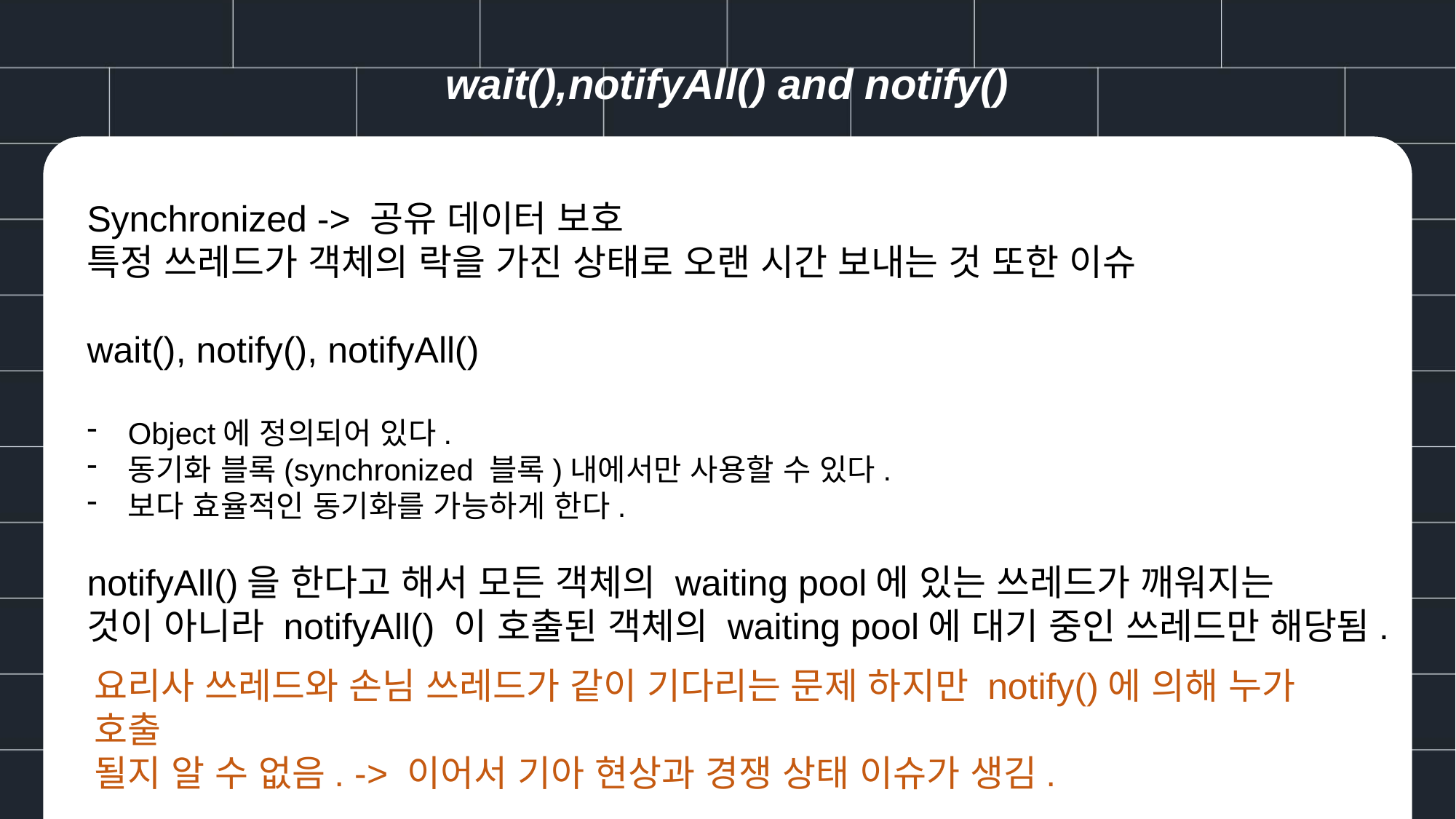

wait(),notifyAll() and notify()
Synchronized -> 공유 데이터 보호
특정 쓰레드가 객체의 락을 가진 상태로 오랜 시간 보내는 것 또한 이슈

wait(), notify(), notifyAll()

Object에 정의되어 있다.
동기화 블록(synchronized 블록)내에서만 사용할 수 있다.
보다 효율적인 동기화를 가능하게 한다.

notifyAll()을 한다고 해서 모든 객체의 waiting pool에 있는 쓰레드가 깨워지는
것이 아니라 notifyAll() 이 호출된 객체의 waiting pool에 대기 중인 쓰레드만 해당됨.

요리사 쓰레드와 손님 쓰레드가 같이 기다리는 문제 하지만 notify()에 의해 누가 호출
될지 알 수 없음. -> 이어서 기아 현상과 경쟁 상태 이슈가 생김.